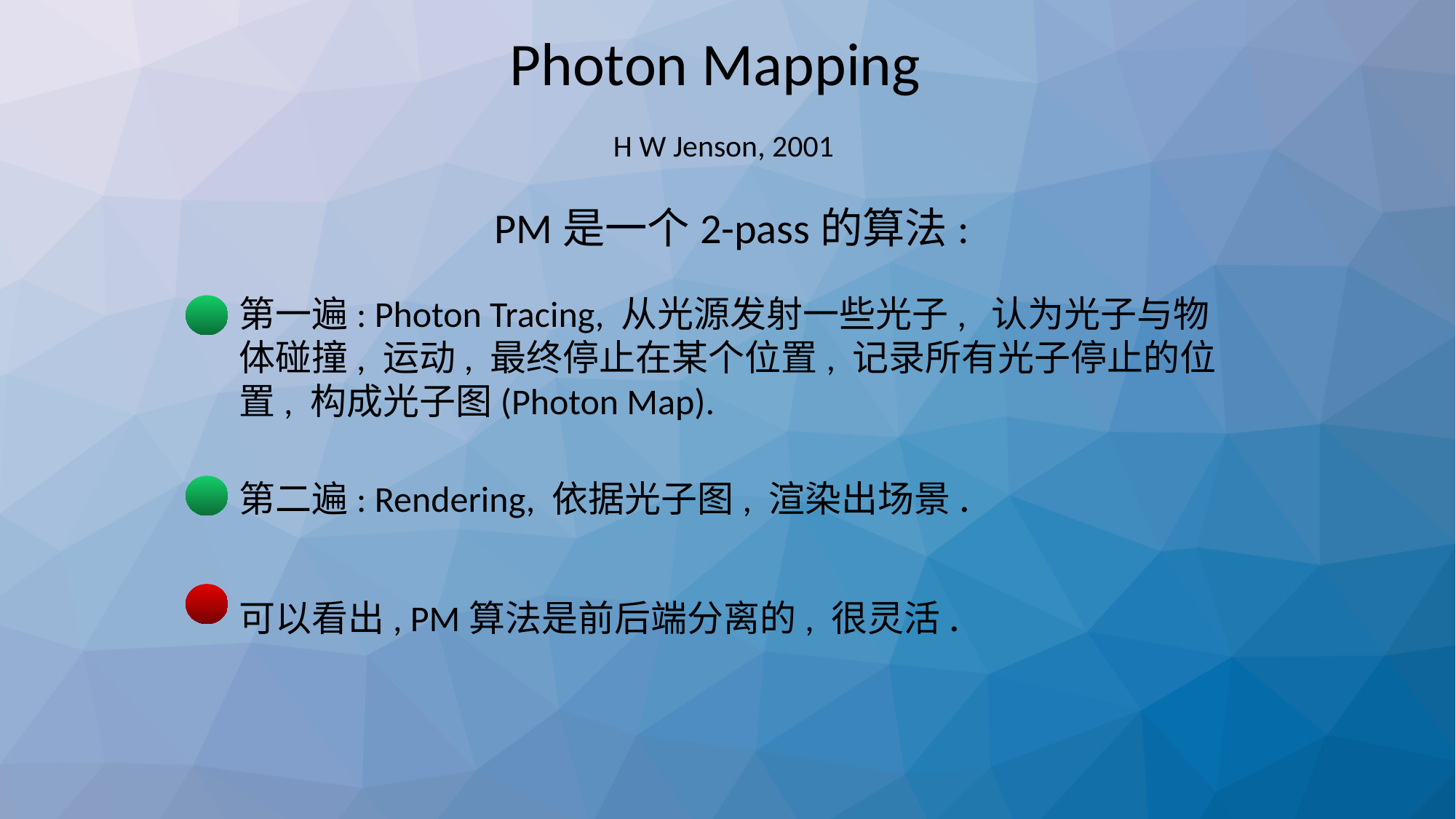

# Photon Mapping
H W Jenson, 2001
PM是一个2-pass的算法:
第一遍: Photon Tracing, 从光源发射一些光子,  认为光子与物体碰撞, 运动, 最终停止在某个位置, 记录所有光子停止的位置, 构成光子图(Photon Map).

第二遍: Rendering, 依据光子图, 渲染出场景.

可以看出, PM算法是前后端分离的, 很灵活.